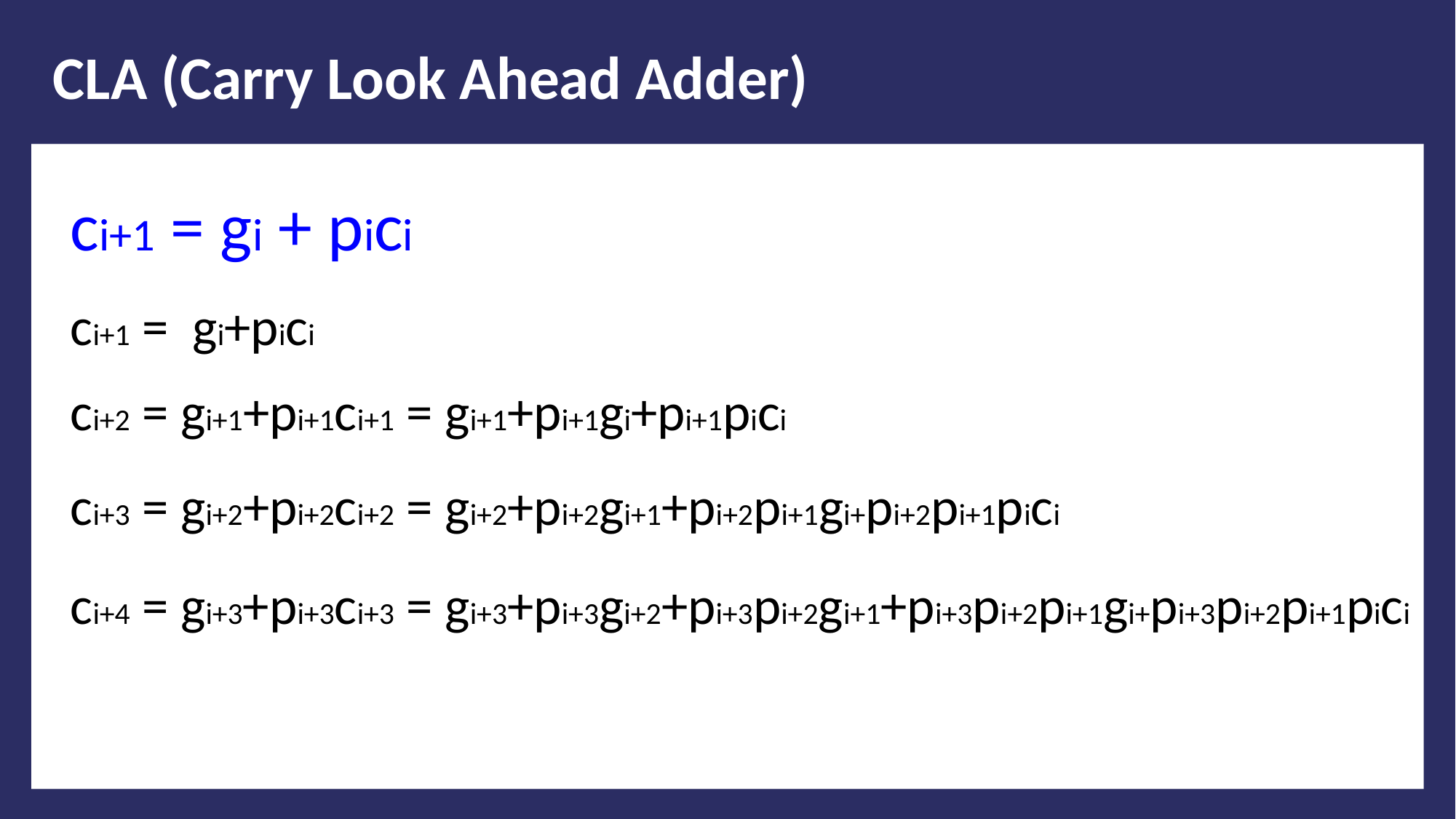

CLA (Carry Look Ahead Adder)

제목을 입력하세요
ci+1 = gi + pici
ci+1 =  gi+pici
ci+2 = gi+1+pi+1ci+1 = gi+1+pi+1gi+pi+1pici
ci+3 = gi+2+pi+2ci+2 = gi+2+pi+2gi+1+pi+2pi+1gi+pi+2pi+1pici
ci+4 = gi+3+pi+3ci+3 = gi+3+pi+3gi+2+pi+3pi+2gi+1+pi+3pi+2pi+1gi+pi+3pi+2pi+1pici